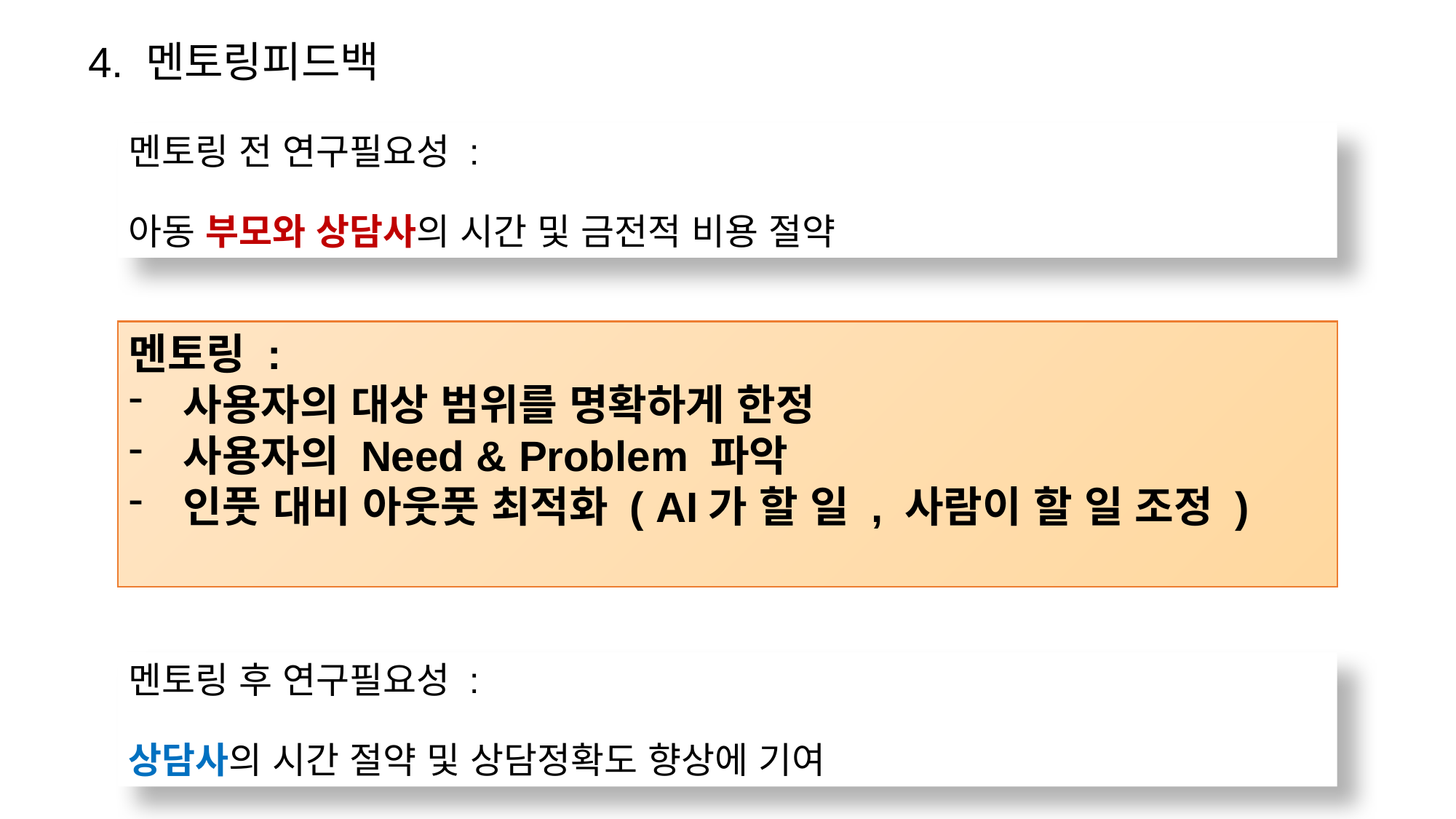

4. 멘토링피드백
멘토링 전 연구필요성 :

아동 부모와 상담사의 시간 및 금전적 비용 절약
멘토링 :
사용자의 대상 범위를 명확하게 한정
사용자의 Need & Problem 파악
인풋 대비 아웃풋 최적화 ( AI가 할 일 , 사람이 할 일 조정 )

멘토링 후 연구필요성 :

상담사의 시간 절약 및 상담정확도 향상에 기여